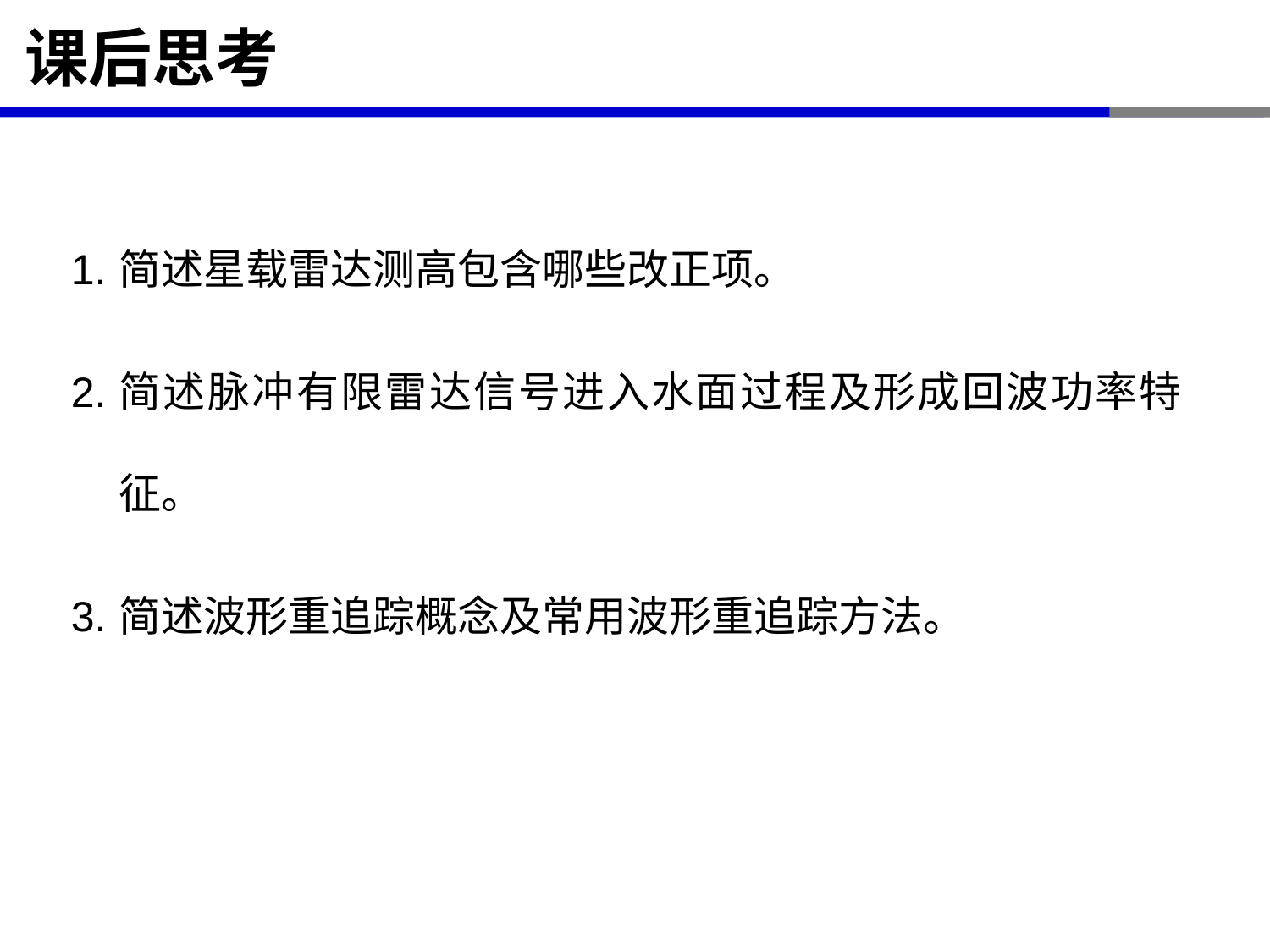

# 课后思考
简述星载雷达测高包含哪些改正项。
简述脉冲有限雷达信号进入水面过程及形成回波功率特征。
简述波形重追踪概念及常用波形重追踪方法。